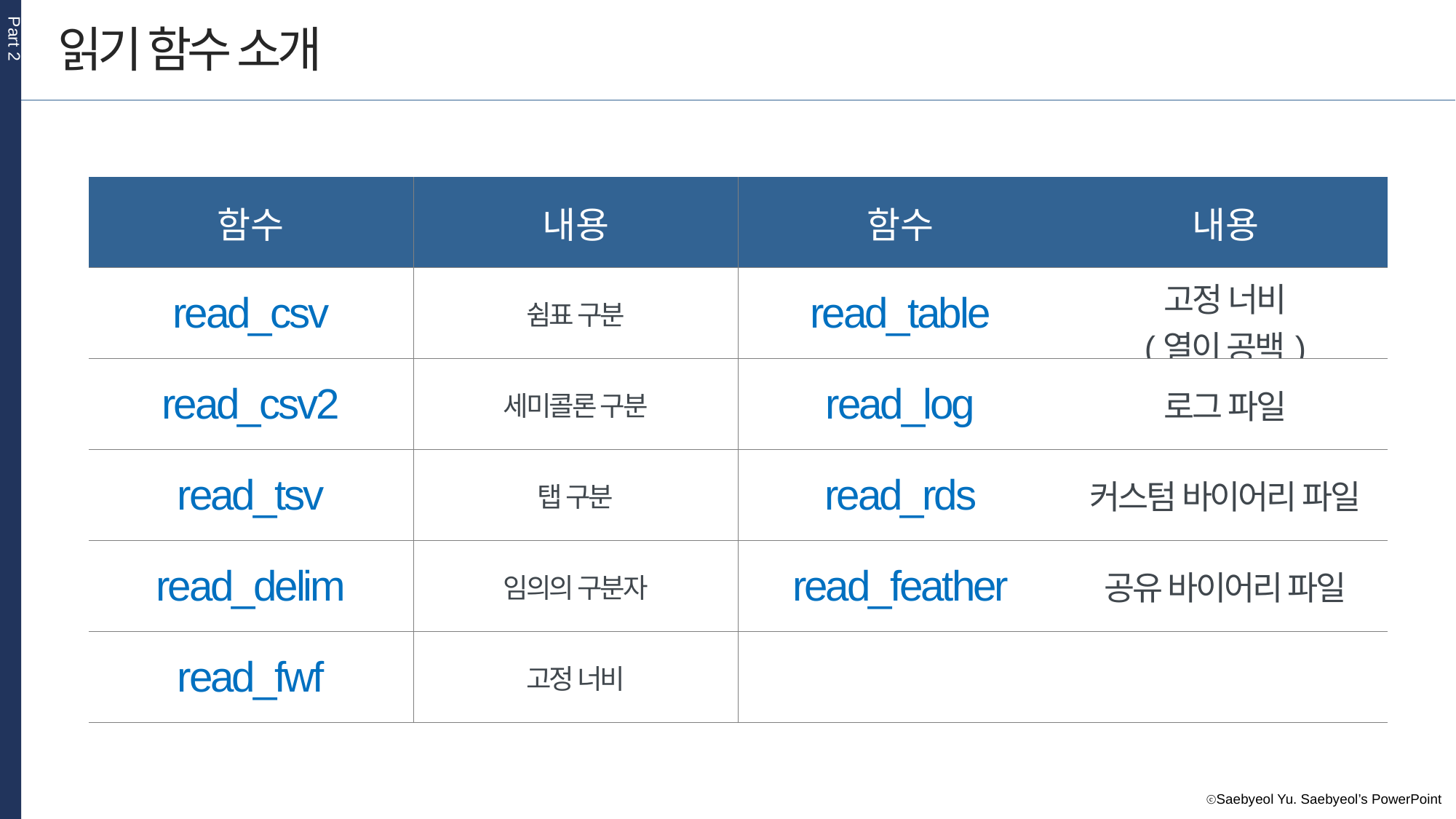

Part 2
읽기 함수 소개
| 함수 | 내용 | 함수 | 내용 |
| --- | --- | --- | --- |
| read\_csv | 쉼표 구분 | read\_table | 고정 너비 (열이 공백) |
| read\_csv2 | 세미콜론 구분 | read\_log | 로그 파일 |
| read\_tsv | 탭 구분 | read\_rds | 커스텀 바이어리 파일 |
| read\_delim | 임의의 구분자 | read\_feather | 공유 바이어리 파일 |
| read\_fwf | 고정 너비 |  |  |